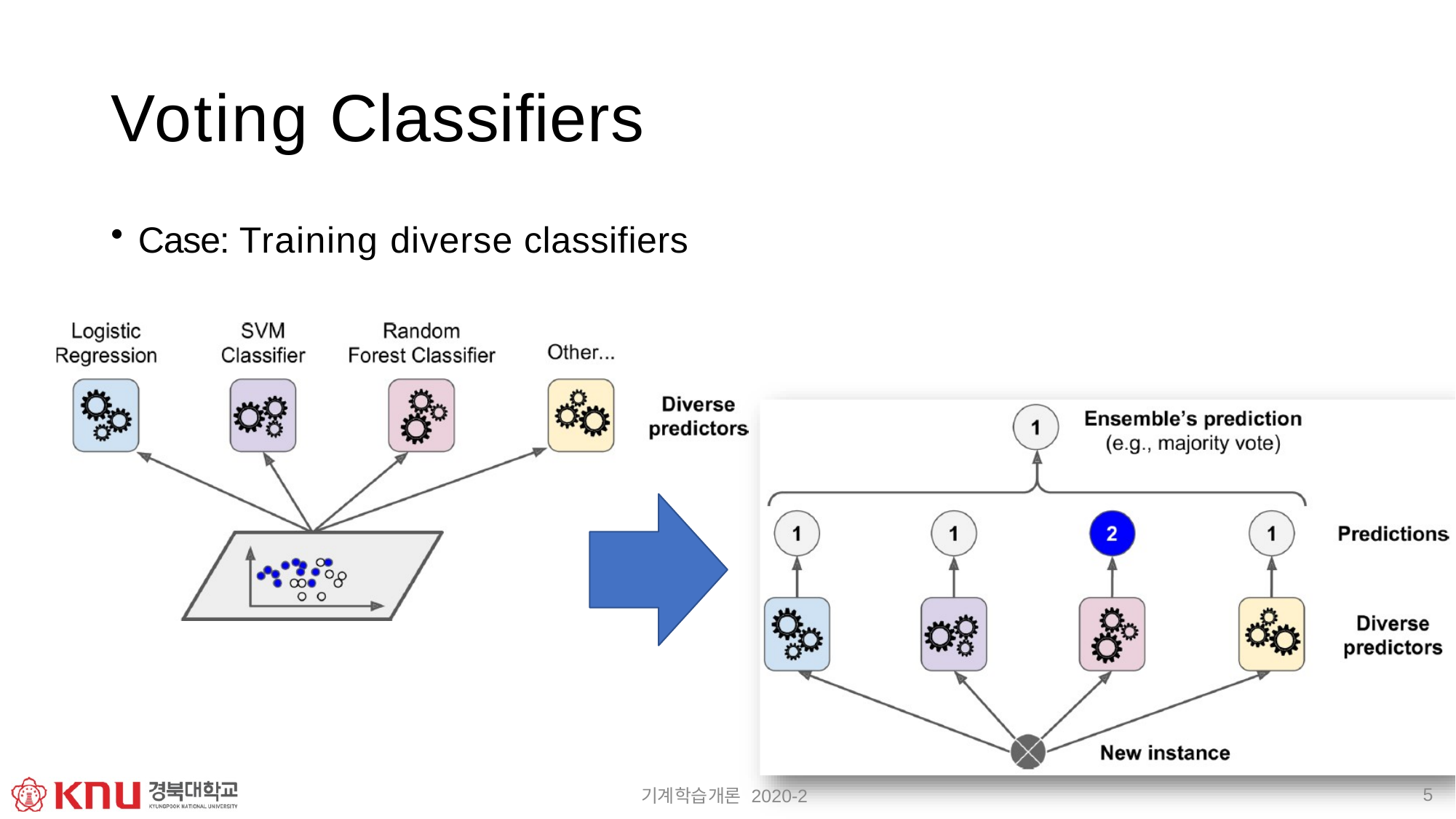

# Voting Classifiers
Case: Training diverse classifiers

5
기계학습개론 2020-2